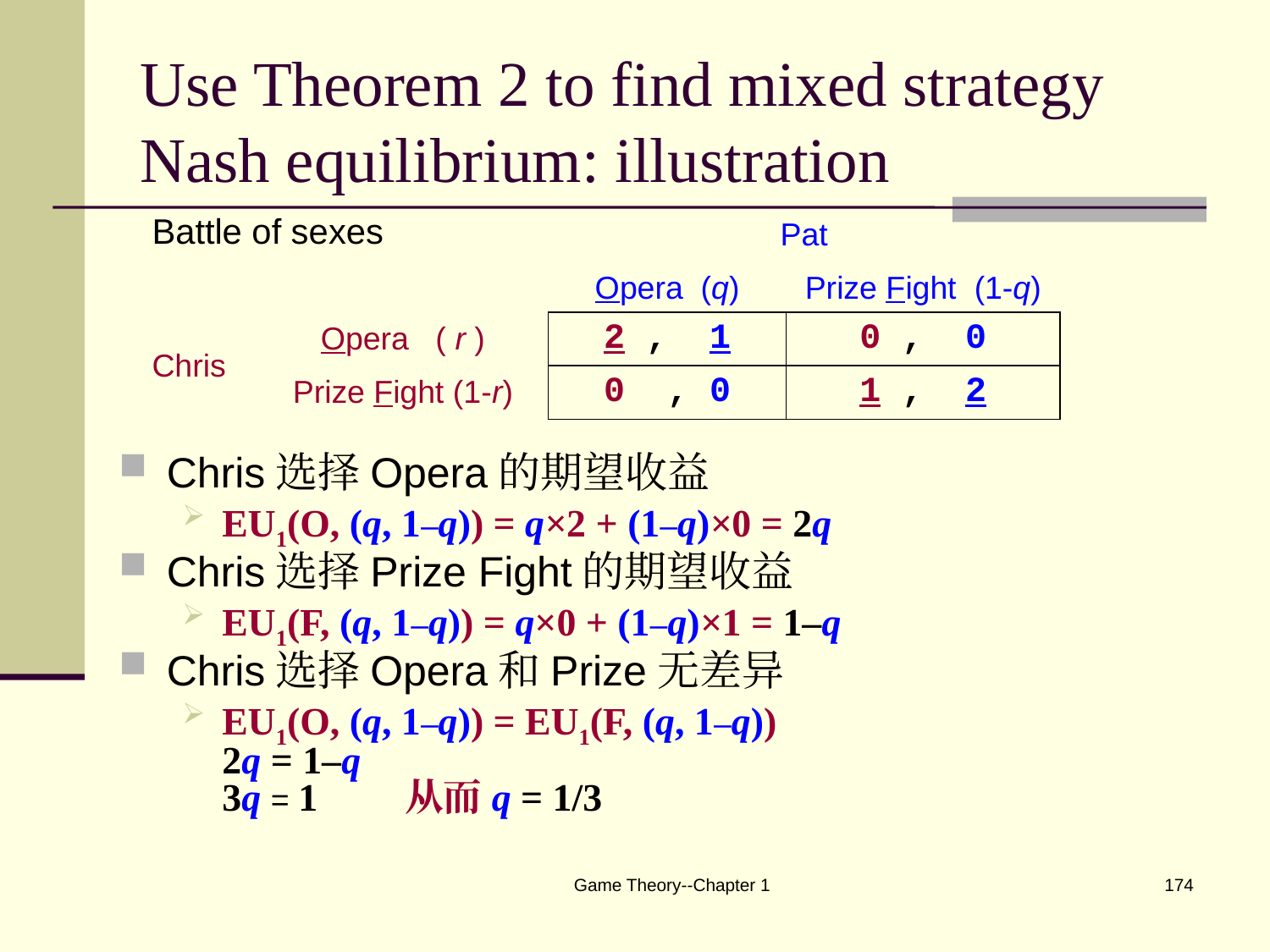

# Use Theorem 2 to find mixed strategy Nash equilibrium: illustration
| Battle of sexes |  | Pat |  |
| --- | --- | --- | --- |
|  |  | Opera (q) | Prize Fight (1-q) |
| Chris | Opera ( r ) | 2 , 1 | 0 , 0 |
|  | Prize Fight (1-r) | 0 , 0 | 1 , 2 |
Chris选择Opera的期望收益
EU1(O, (q, 1–q)) = q×2 + (1–q)×0 = 2q
Chris选择Prize Fight的期望收益
EU1(F, (q, 1–q)) = q×0 + (1–q)×1 = 1–q
Chris选择Opera和Prize无差异
EU1(O, (q, 1–q)) = EU1(F, (q, 1–q))
2q = 1–q
3q = 1        从而q = 1/3
Game Theory--Chapter 1
174